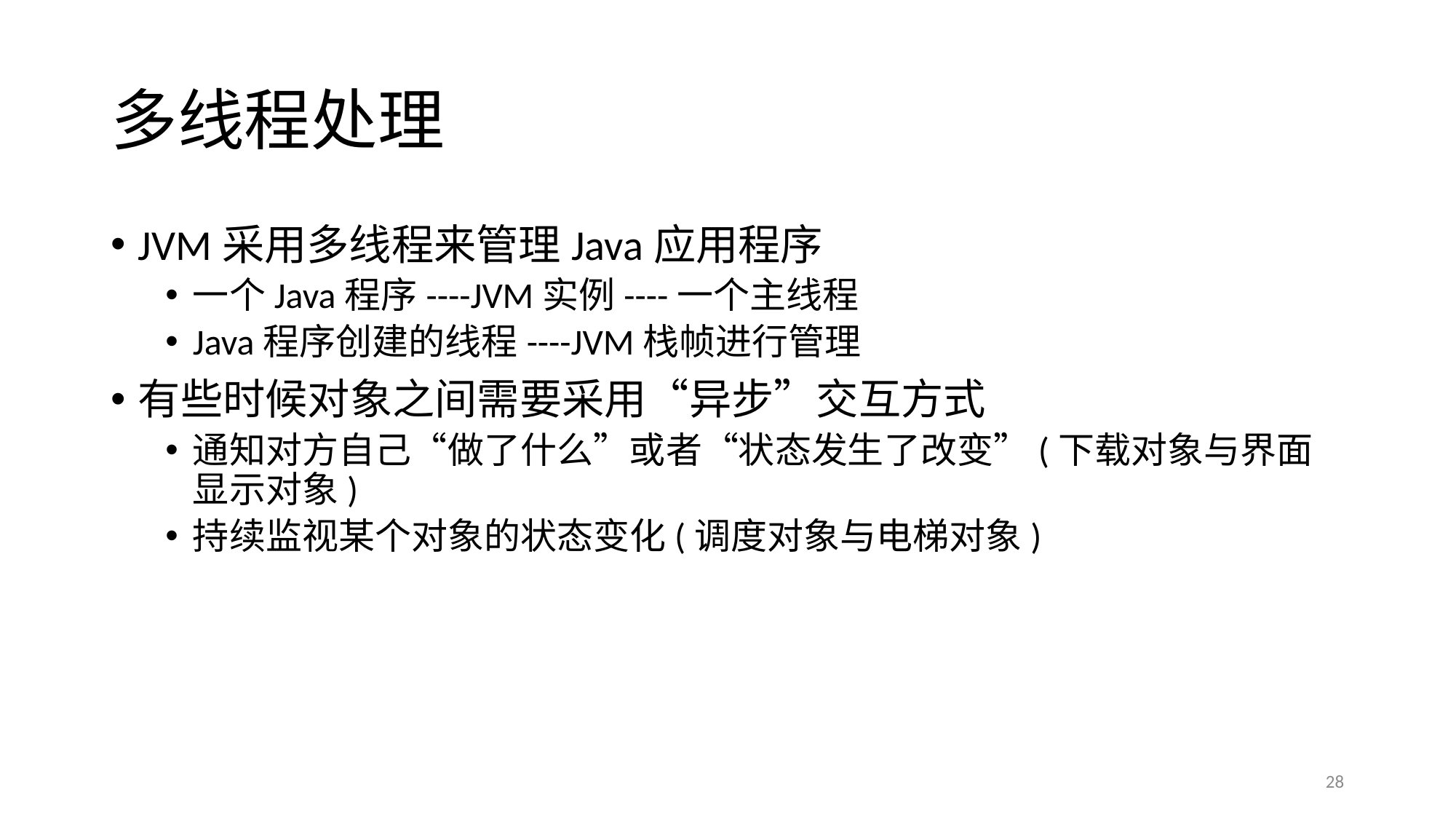

# 多线程处理
JVM采用多线程来管理Java应用程序
一个Java程序----JVM实例----一个主线程
Java程序创建的线程----JVM栈帧进行管理
有些时候对象之间需要采用“异步”交互方式
通知对方自己“做了什么”或者“状态发生了改变”(下载对象与界面显示对象)
持续监视某个对象的状态变化(调度对象与电梯对象)
28